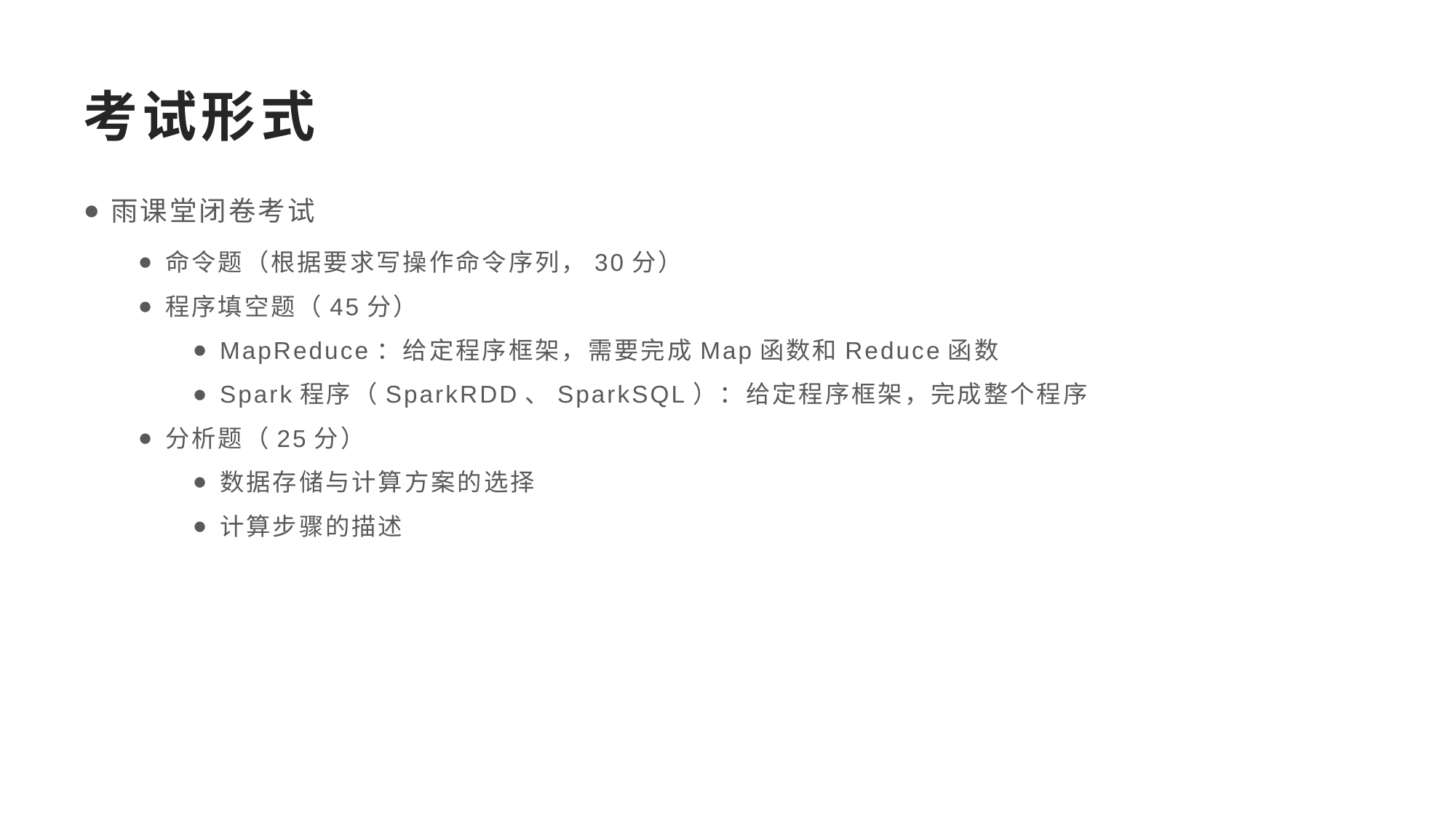

# 考试形式
雨课堂闭卷考试
命令题（根据要求写操作命令序列，30分）
程序填空题（45分）
MapReduce：给定程序框架，需要完成Map函数和Reduce函数
Spark程序（SparkRDD、SparkSQL）：给定程序框架，完成整个程序
分析题（25分）
数据存储与计算方案的选择
计算步骤的描述